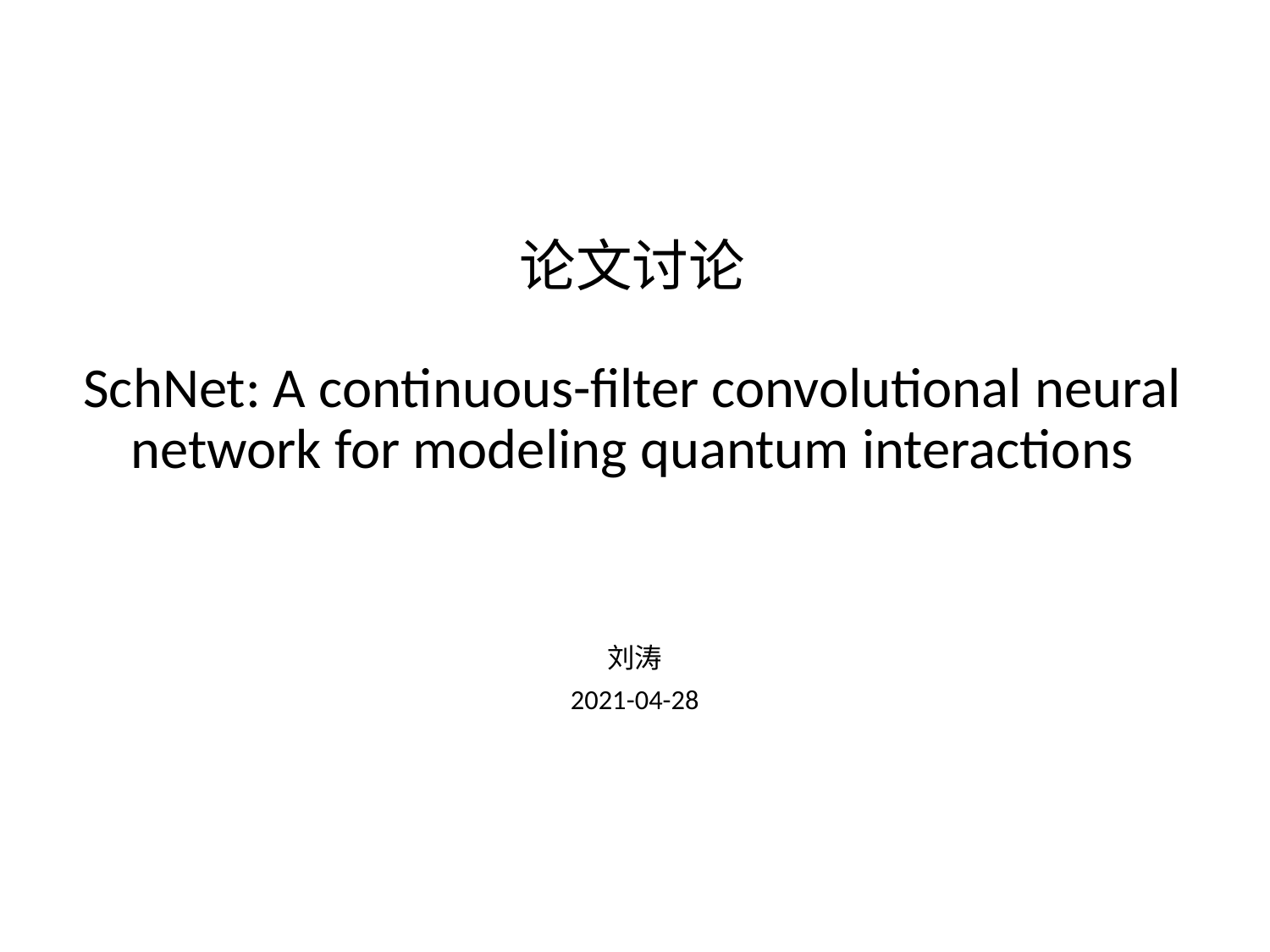

# 论文讨论 SchNet: A continuous-filter convolutional neural network for modeling quantum interactions

刘涛
2021-04-28